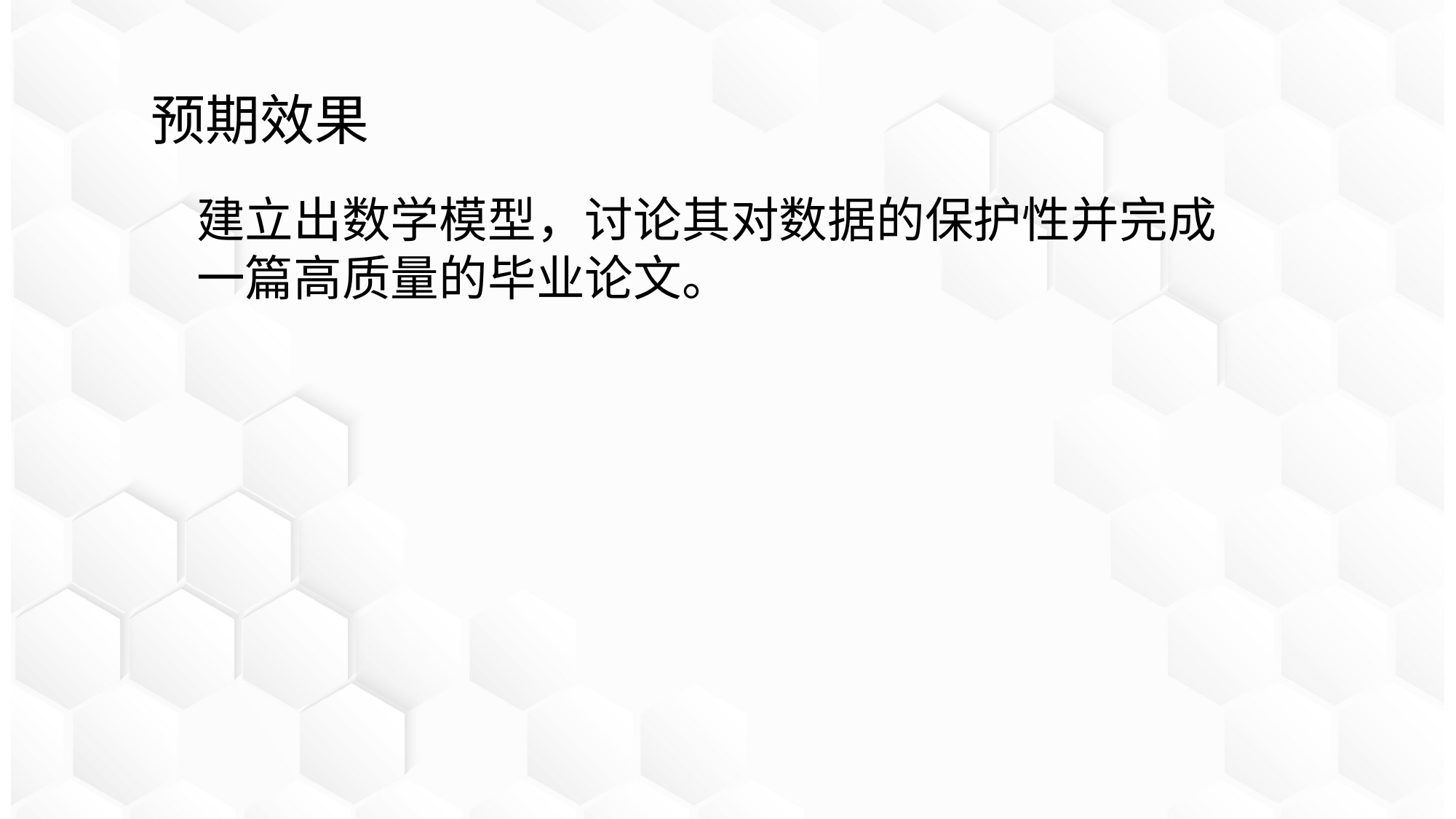

预期效果
建立出数学模型，讨论其对数据的保护性并完成一篇高质量的毕业论文。